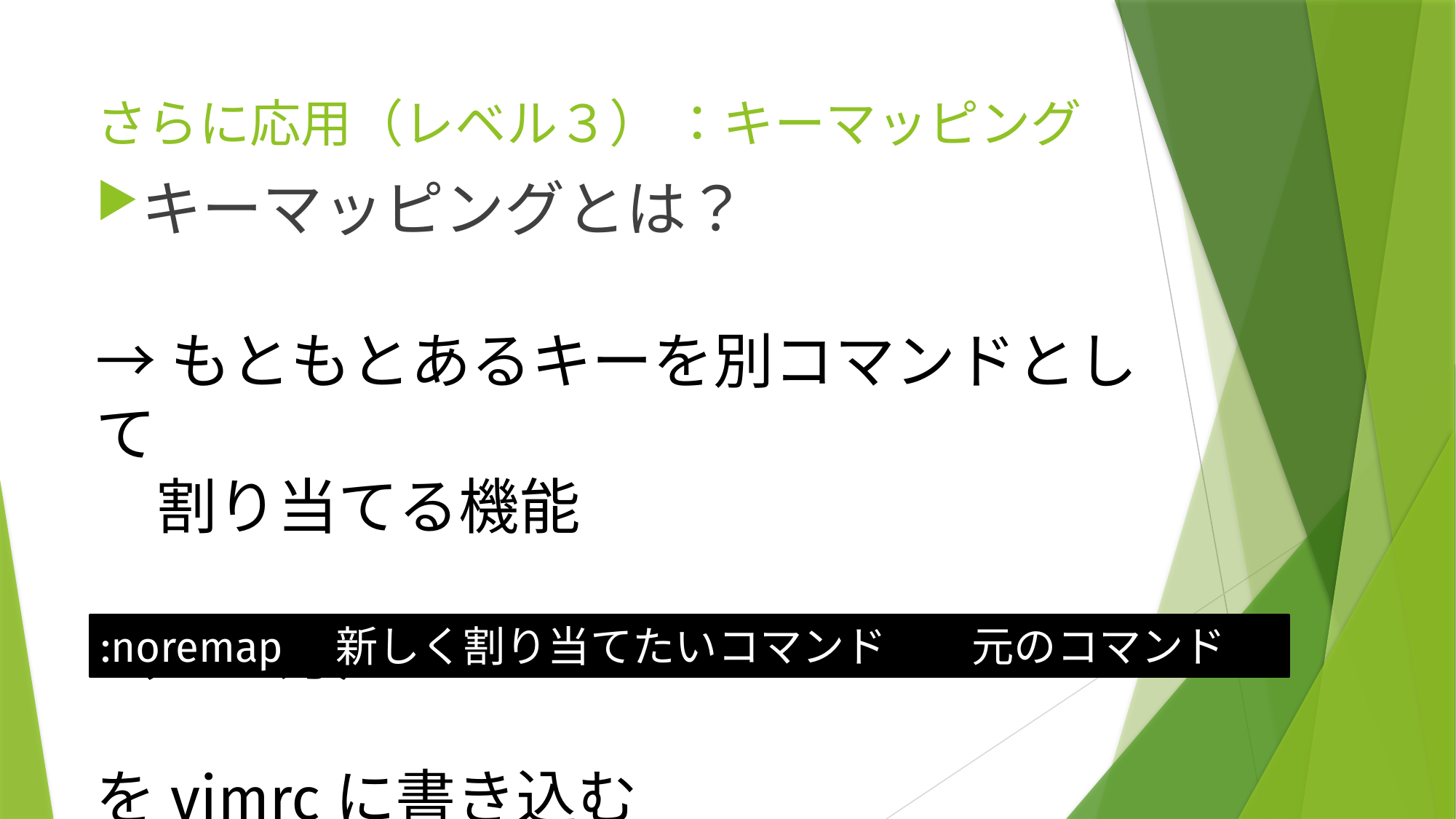

# さらに応用（レベル３） ：キーマッピング
キーマッピングとは？

→もともとあるキーを別コマンドとして
　割り当てる機能

（やり方）

をvimrcに書き込む
:noremap　新しく割り当てたいコマンド　　元のコマンド